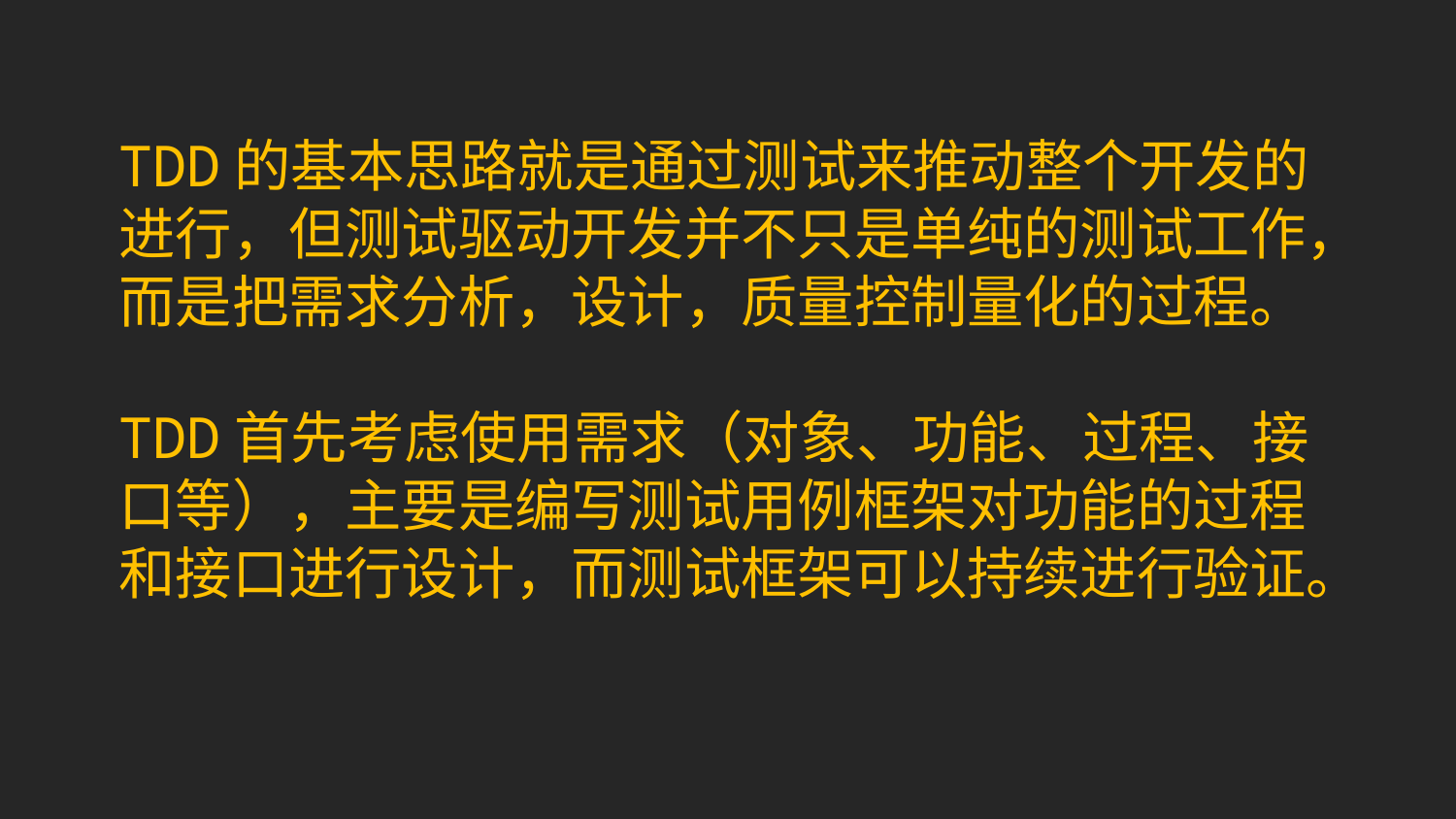

TDD的基本思路就是通过测试来推动整个开发的进行，但测试驱动开发并不只是单纯的测试工作，而是把需求分析，设计，质量控制量化的过程。

TDD首先考虑使用需求（对象、功能、过程、接口等），主要是编写测试用例框架对功能的过程和接口进行设计，而测试框架可以持续进行验证。